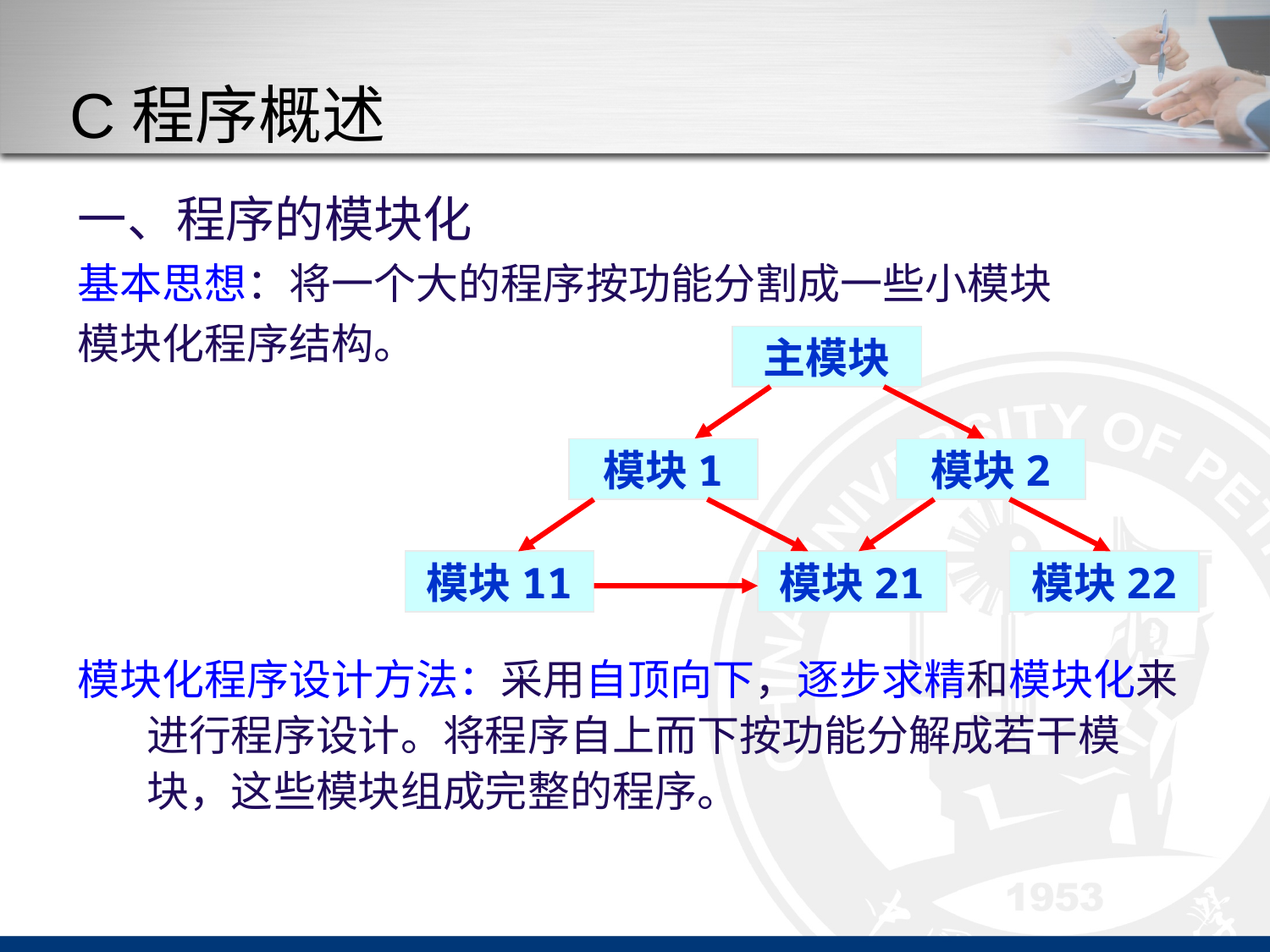

# C程序概述
一、程序的模块化
基本思想：将一个大的程序按功能分割成一些小模块
模块化程序结构。

模块化程序设计方法：采用自顶向下，逐步求精和模块化来进行程序设计。将程序自上而下按功能分解成若干模块，这些模块组成完整的程序。

主模块

模块1
模块2

模块11
模块21
模块22